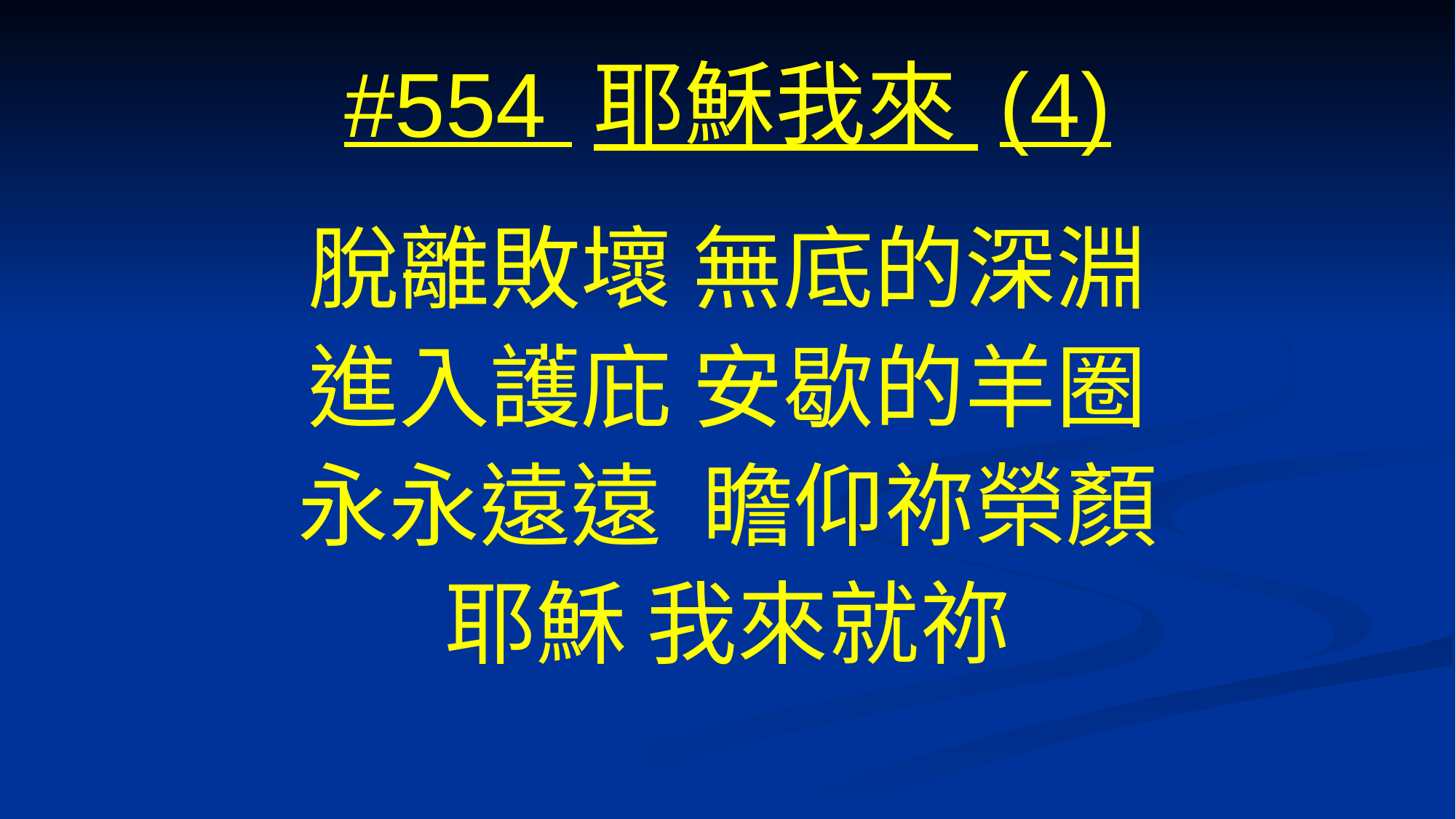

# #554 耶穌我來 (4)
脫離敗壞 無底的深淵
進入護庇 安歇的羊圈
永永遠遠  瞻仰祢榮顏
耶穌 我來就祢